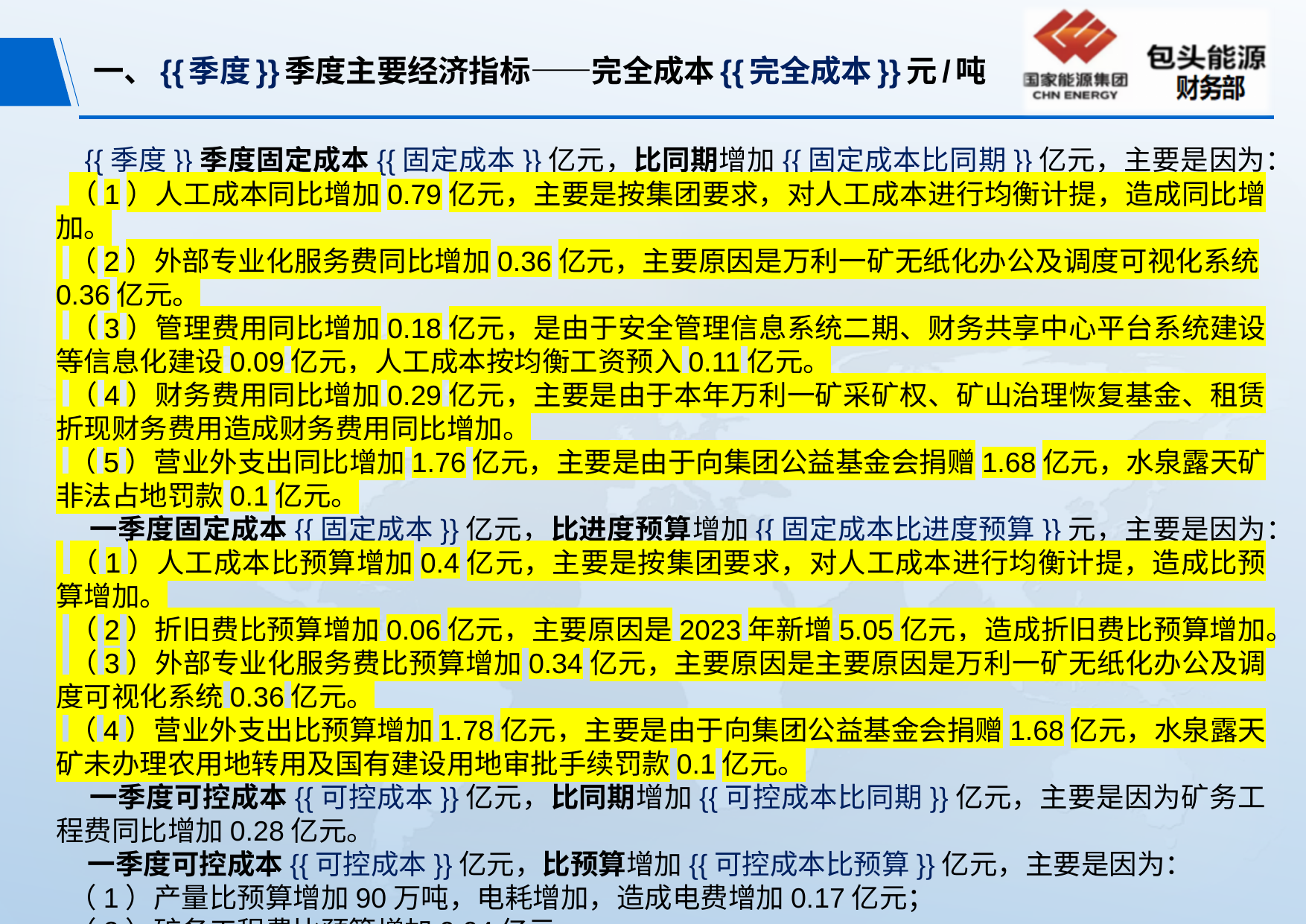

# 一、{{季度}}季度主要经济指标——完全成本{{完全成本}}元/吨
   {{季度}}季度固定成本{{固定成本}}亿元，比同期增加{{固定成本比同期}}亿元，主要是因为：
 （1）人工成本同比增加0.79亿元，主要是按集团要求，对人工成本进行均衡计提，造成同比增加。
 （2）外部专业化服务费同比增加0.36亿元，主要原因是万利一矿无纸化办公及调度可视化系统0.36亿元。
 （3）管理费用同比增加0.18亿元，是由于安全管理信息系统二期、财务共享中心平台系统建设等信息化建设0.09亿元，人工成本按均衡工资预入0.11亿元。
 （4）财务费用同比增加0.29亿元，主要是由于本年万利一矿采矿权、矿山治理恢复基金、租赁折现财务费用造成财务费用同比增加。
 （5）营业外支出同比增加1.76亿元，主要是由于向集团公益基金会捐赠1.68亿元，水泉露天矿非法占地罚款0.1亿元。
    一季度固定成本{{固定成本}}亿元，比进度预算增加{{固定成本比进度预算}}元，主要是因为：
 （1）人工成本比预算增加0.4亿元，主要是按集团要求，对人工成本进行均衡计提，造成比预算增加。
 （2）折旧费比预算增加0.06亿元，主要原因是2023年新增5.05亿元，造成折旧费比预算增加。
 （3）外部专业化服务费比预算增加0.34亿元，主要原因是主要原因是万利一矿无纸化办公及调度可视化系统0.36亿元。
 （4）营业外支出比预算增加1.78亿元，主要是由于向集团公益基金会捐赠1.68亿元，水泉露天矿未办理农用地转用及国有建设用地审批手续罚款0.1亿元。
    一季度可控成本{{可控成本}}亿元，比同期增加{{可控成本比同期}}亿元，主要是因为矿务工程费同比增加0.28亿元。
    一季度可控成本{{可控成本}}亿元，比预算增加{{可控成本比预算}}亿元，主要是因为：
 （1）产量比预算增加90万吨，电耗增加，造成电费增加0.17亿元；
 （2）矿务工程费比预算增加0.04亿元。

14